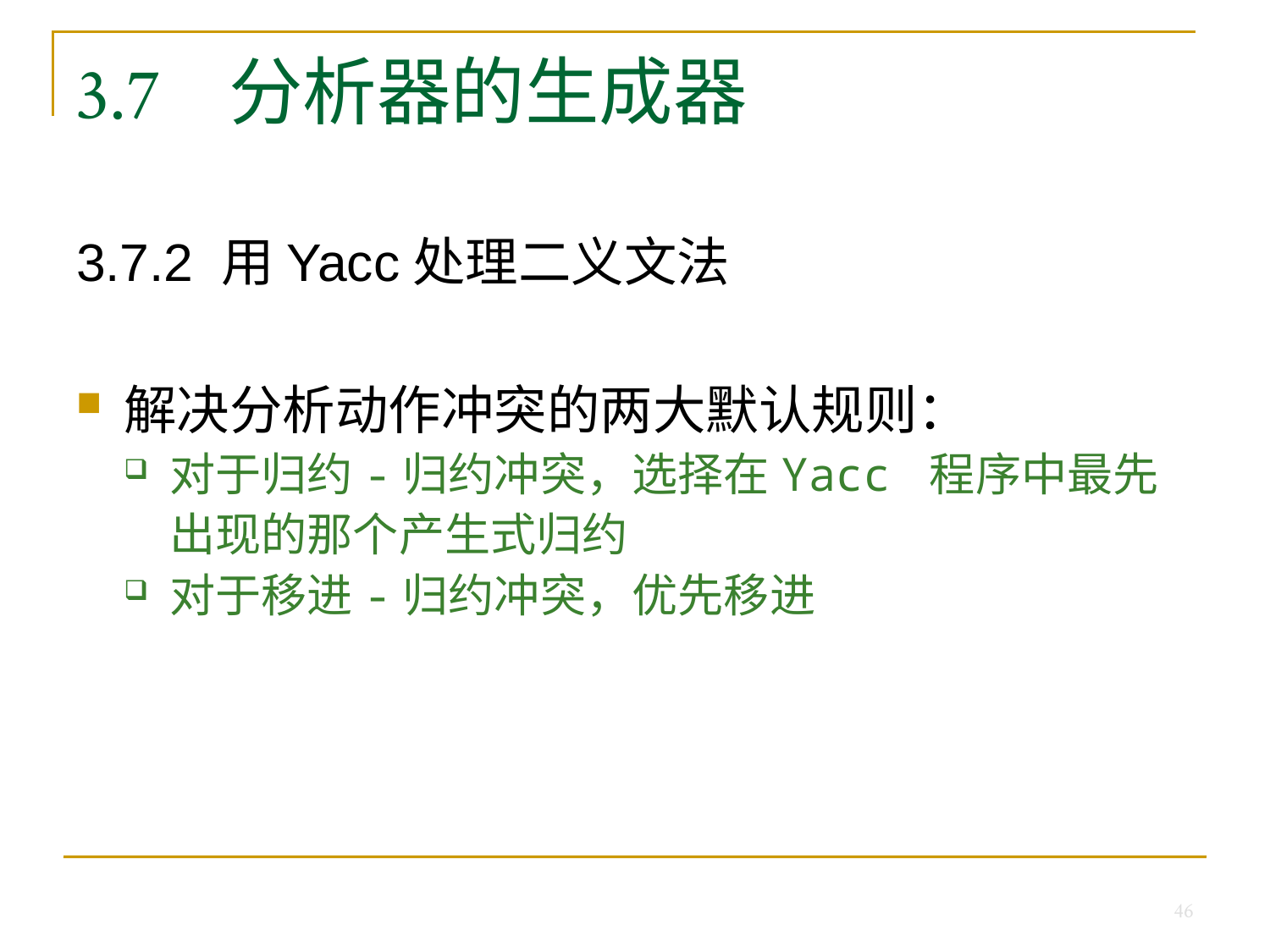

# 3.7   分析器的生成器
3.7.2 用Yacc处理二义文法

解决分析动作冲突的两大默认规则：
对于归约-归约冲突，选择在Yacc 程序中最先出现的那个产生式归约
对于移进-归约冲突，优先移进
46